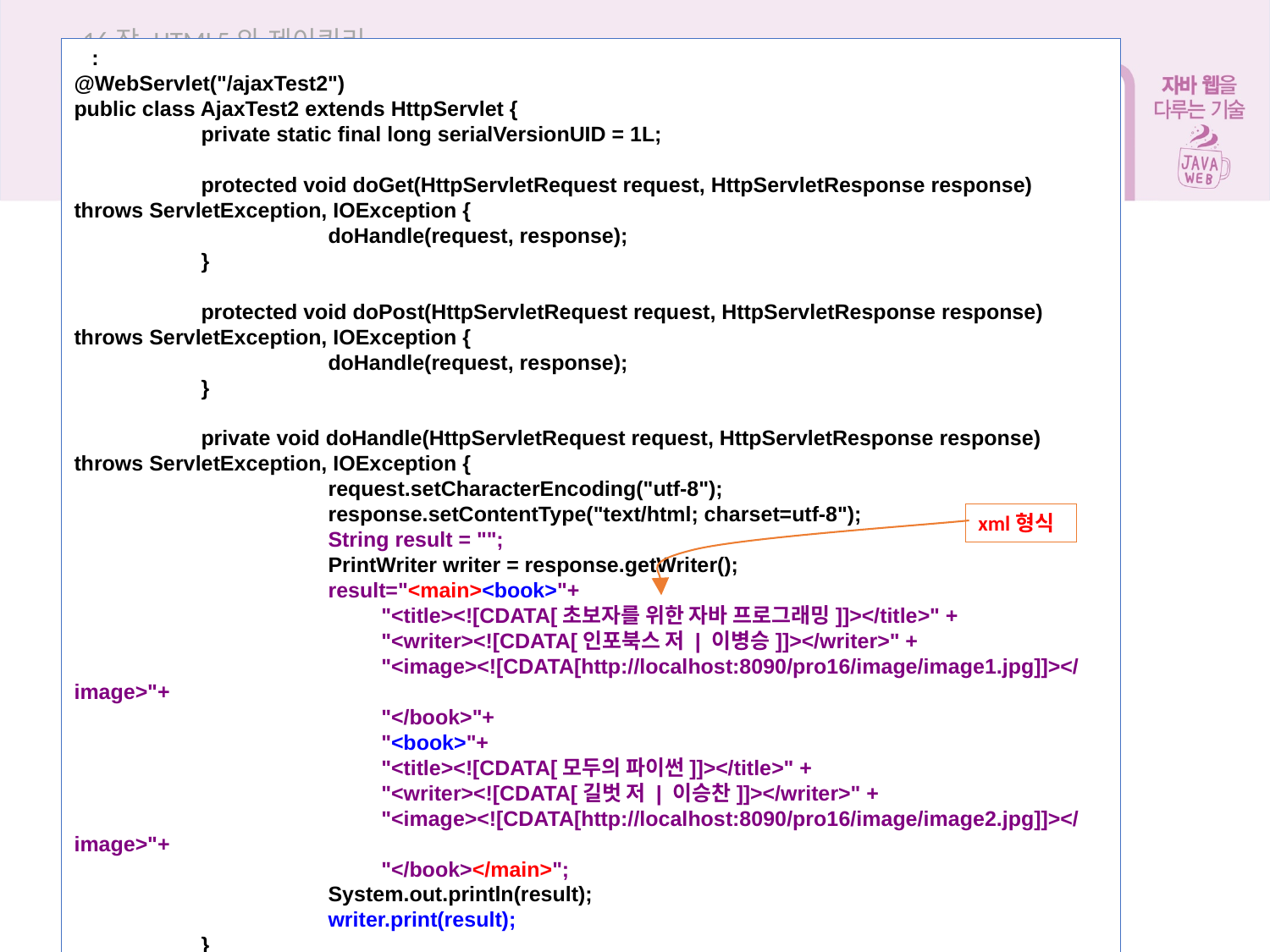

16장 HTML5와 제이쿼리
   :
@WebServlet("/ajaxTest2")
public class AjaxTest2 extends HttpServlet {
	private static final long serialVersionUID = 1L;

	protected void doGet(HttpServletRequest request, HttpServletResponse response) throws ServletException, IOException {
		doHandle(request, response);
	}

	protected void doPost(HttpServletRequest request, HttpServletResponse response)	throws ServletException, IOException {
		doHandle(request, response);
	}

	private void doHandle(HttpServletRequest request, HttpServletResponse response) throws ServletException, IOException {
		request.setCharacterEncoding("utf-8");
		response.setContentType("text/html; charset=utf-8");
		String result = "";
		PrintWriter writer = response.getWriter();
		result="<main><book>"+
		         "<title><![CDATA[초보자를 위한 자바 프로그래밍]]></title>" +
		         "<writer><![CDATA[인포북스 저 | 이병승]]></writer>" +
		         "<image><![CDATA[http://localhost:8090/pro16/image/image1.jpg]]></image>"+
		         "</book>"+
		         "<book>"+
		         "<title><![CDATA[모두의 파이썬]]></title>" +
		         "<writer><![CDATA[길벗 저 | 이승찬]]></writer>" +
		         "<image><![CDATA[http://localhost:8090/pro16/image/image2.jpg]]></image>"+
		         "</book></main>";
		System.out.println(result);
		writer.print(result);
	}
}
xml형식